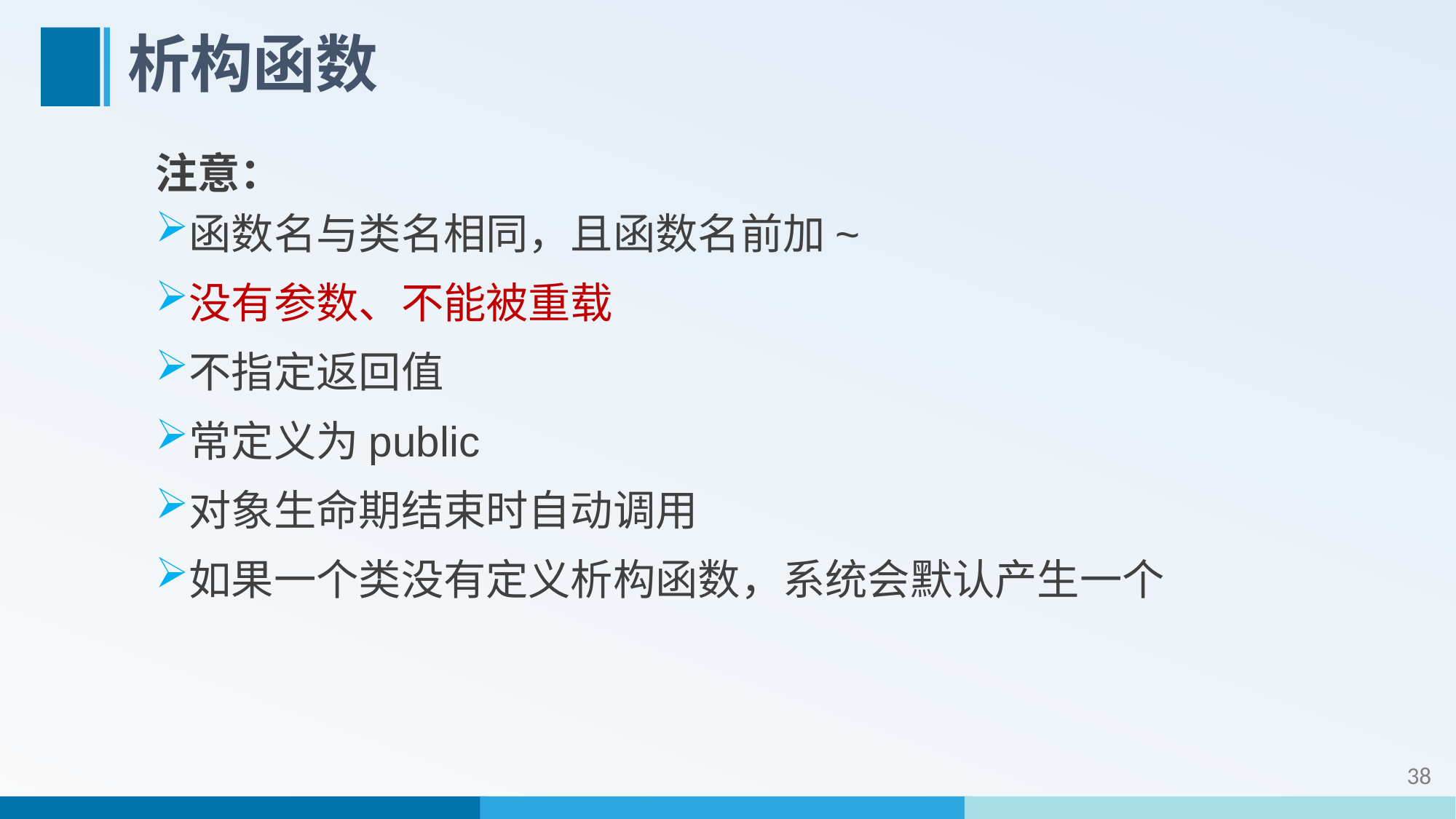

# 析构函数
注意：
函数名与类名相同，且函数名前加~
没有参数、不能被重载
不指定返回值
常定义为public
对象生命期结束时自动调用
如果一个类没有定义析构函数，系统会默认产生一个